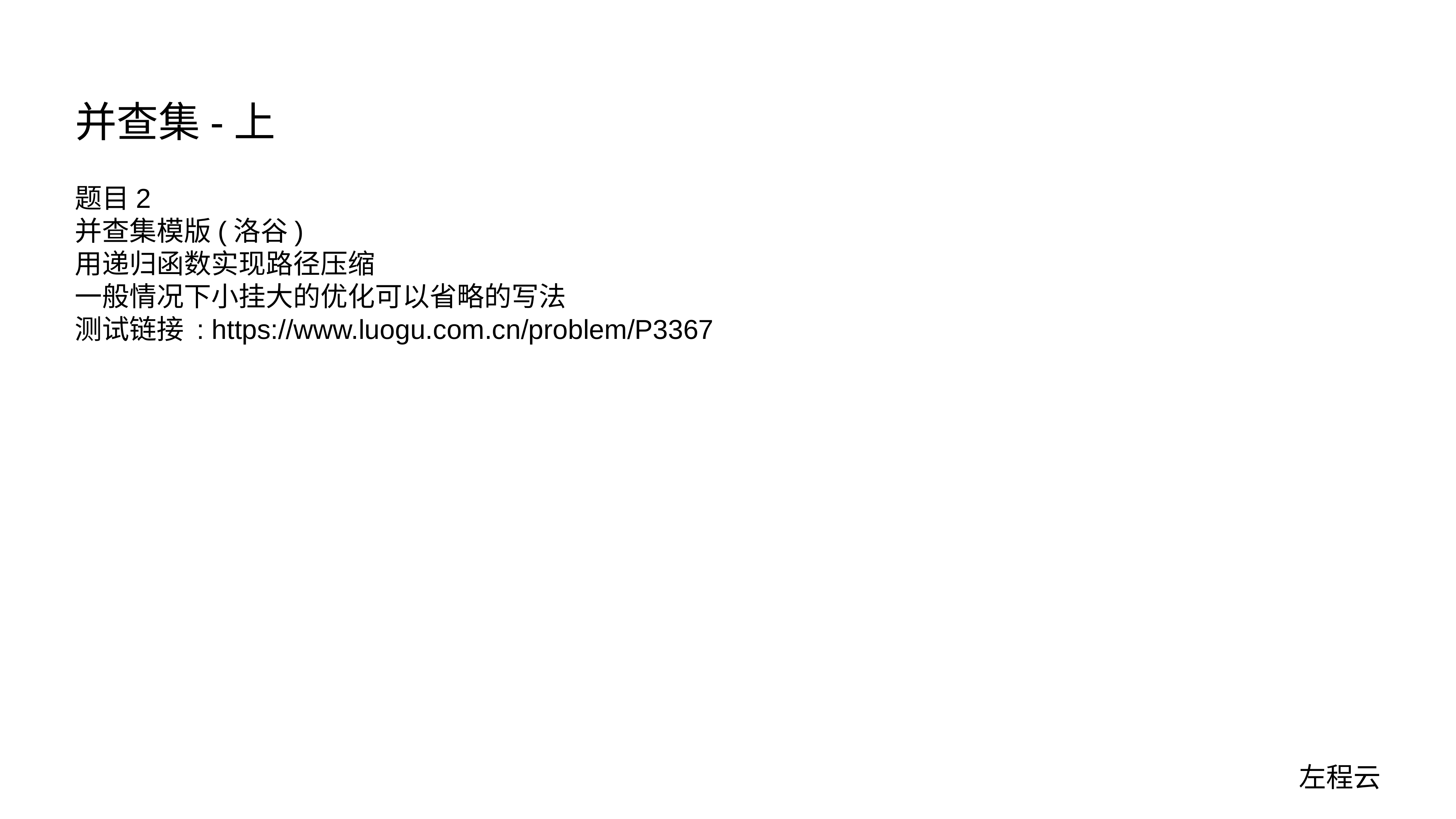

# 并查集-上
题目2
并查集模版(洛谷)
用递归函数实现路径压缩
一般情况下小挂大的优化可以省略的写法
测试链接 : https://www.luogu.com.cn/problem/P3367
左程云